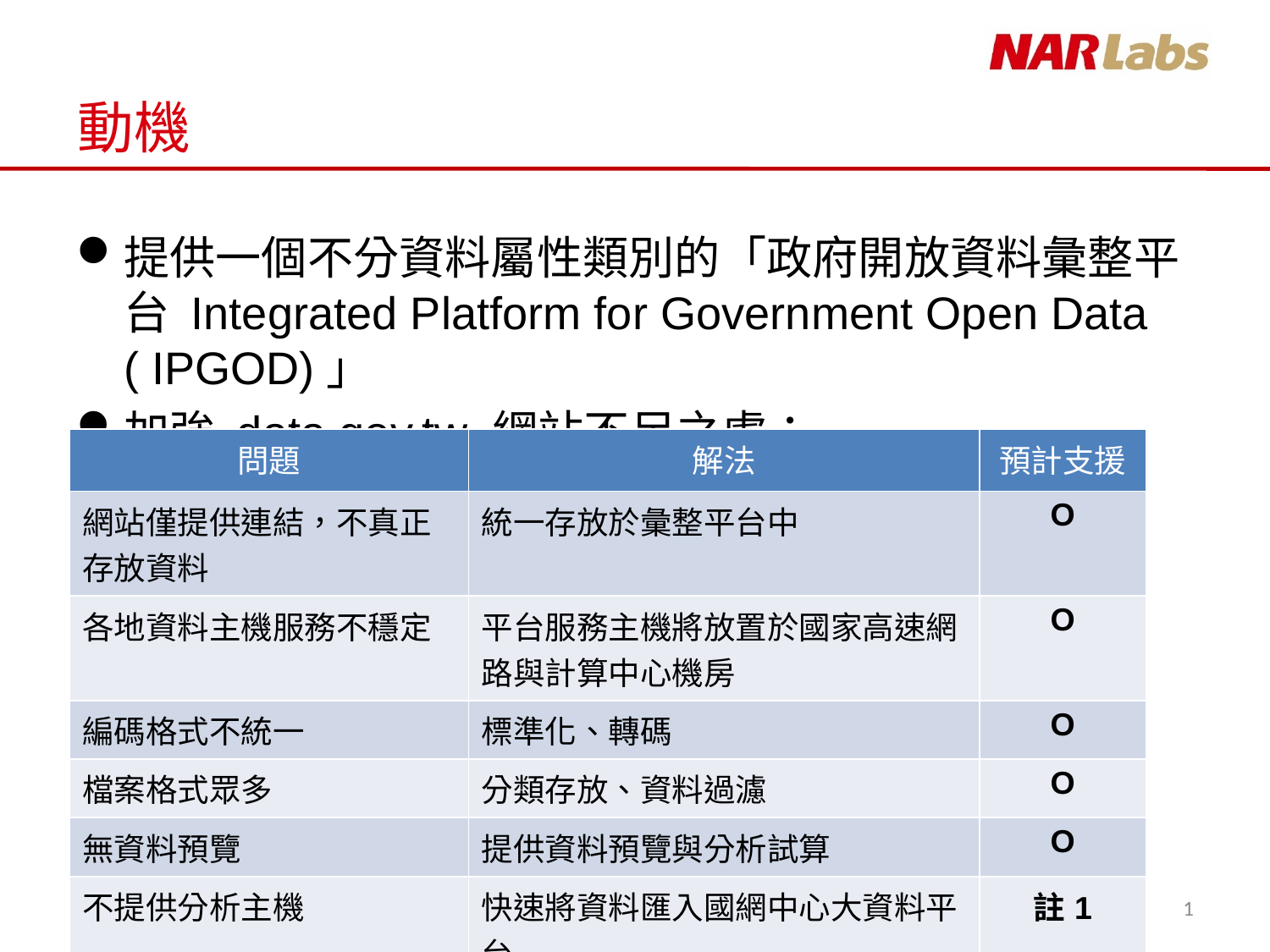

# 動機
提供一個不分資料屬性類別的「政府開放資料彙整平台 Integrated Platform for Government Open Data ( IPGOD)」
加強 data.gov.tw 網站不足之處：
| 問題 | 解法 | 預計支援 |
| --- | --- | --- |
| 網站僅提供連結，不真正存放資料 | 統一存放於彙整平台中 | O |
| 各地資料主機服務不穩定 | 平台服務主機將放置於國家高速網路與計算中心機房 | O |
| 編碼格式不統一 | 標準化、轉碼 | O |
| 檔案格式眾多 | 分類存放、資料過濾 | O |
| 無資料預覽 | 提供資料預覽與分析試算 | O |
| 不提供分析主機 | 快速將資料匯入國網中心大資料平台 | 註1 |
1